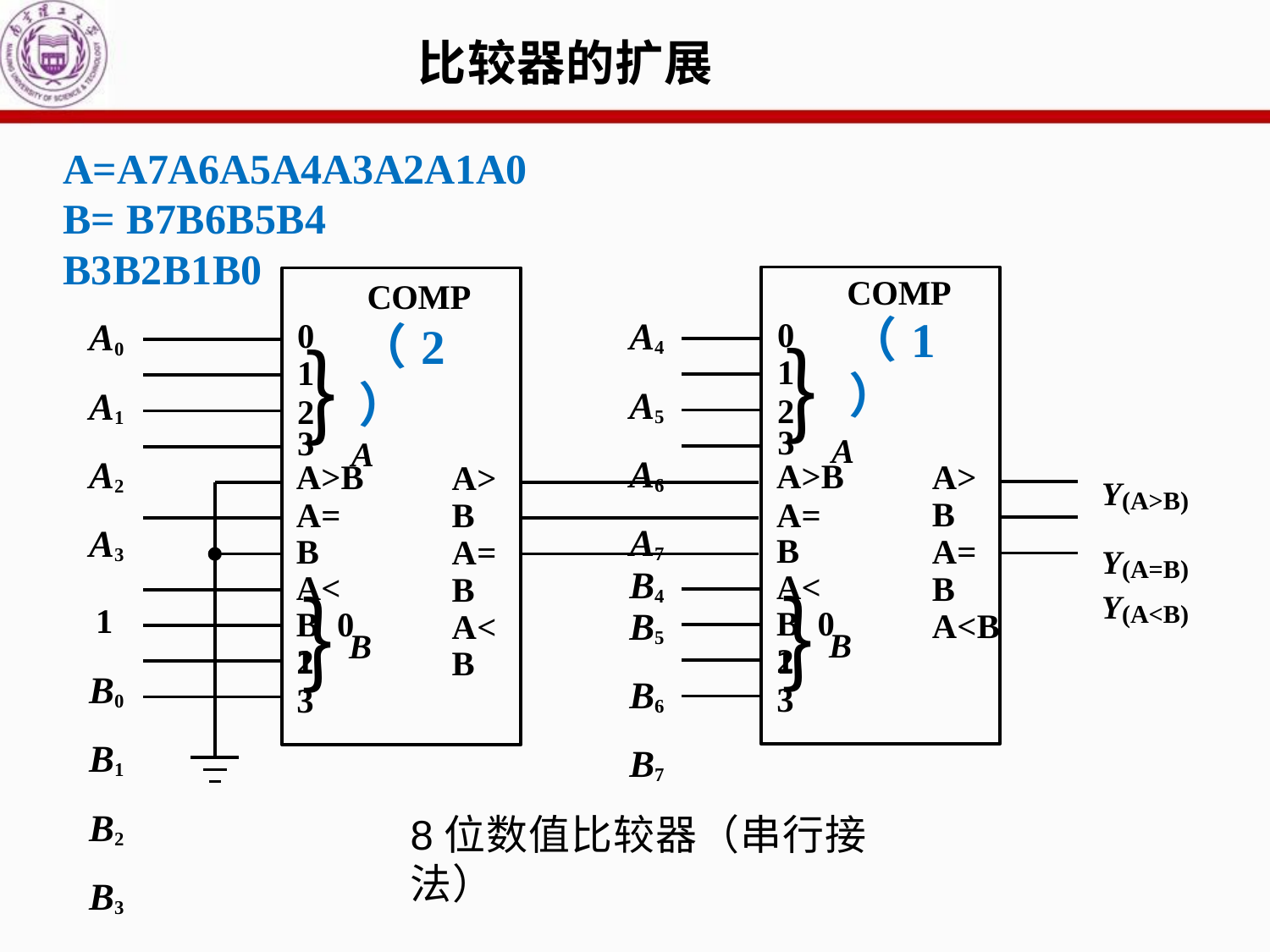

# 比较器的扩展
A=A7A6A5A4A3A2A1A0
B= B7B6B5B4 B3B2B1B0

COMP
（1）
A
COMP
（2）
A
0
1
2
0
1
2
A4  A5  A6  A7
A0  A1  A2  A3
1

B0  B1  B2  B3

︷
︷

3
A>B
A=B  A<B  0
1
3
A>B
A=B  A<B  0
1

Y(A>B)
Y(A=B)
Y(A<B)
A>B  A=B  A<B
A>B  A=B  A<B

B4
B5  B6  B7

︷
︷
B
B

2
3
2
3

8位数值比较器（串行接法）